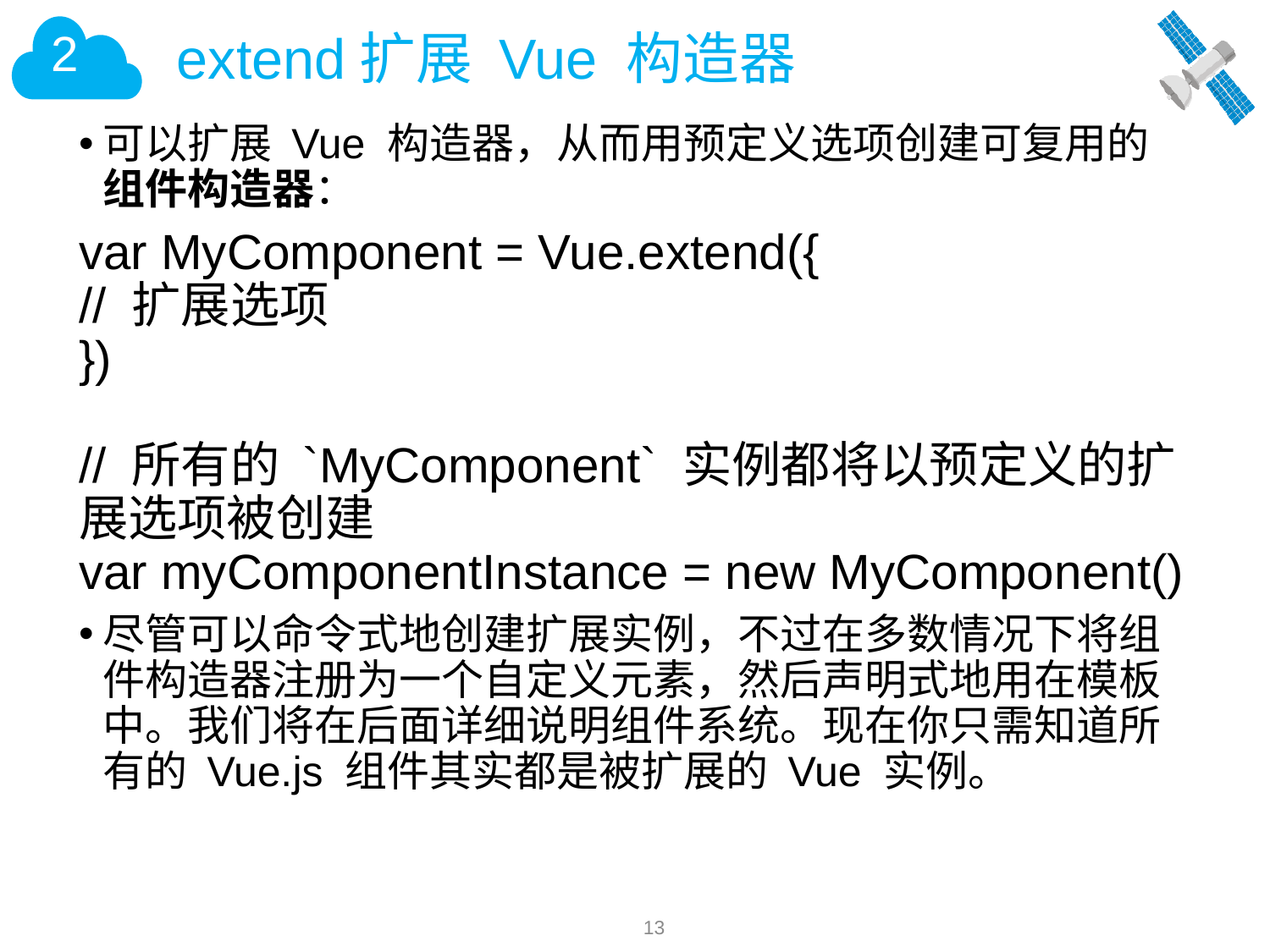

# extend扩展 Vue 构造器
可以扩展 Vue 构造器，从而用预定义选项创建可复用的组件构造器：
var MyComponent = Vue.extend({
// 扩展选项
})
// 所有的 `MyComponent` 实例都将以预定义的扩展选项被创建
var myComponentInstance = new MyComponent()
尽管可以命令式地创建扩展实例，不过在多数情况下将组件构造器注册为一个自定义元素，然后声明式地用在模板中。我们将在后面详细说明组件系统。现在你只需知道所有的 Vue.js 组件其实都是被扩展的 Vue 实例。
13